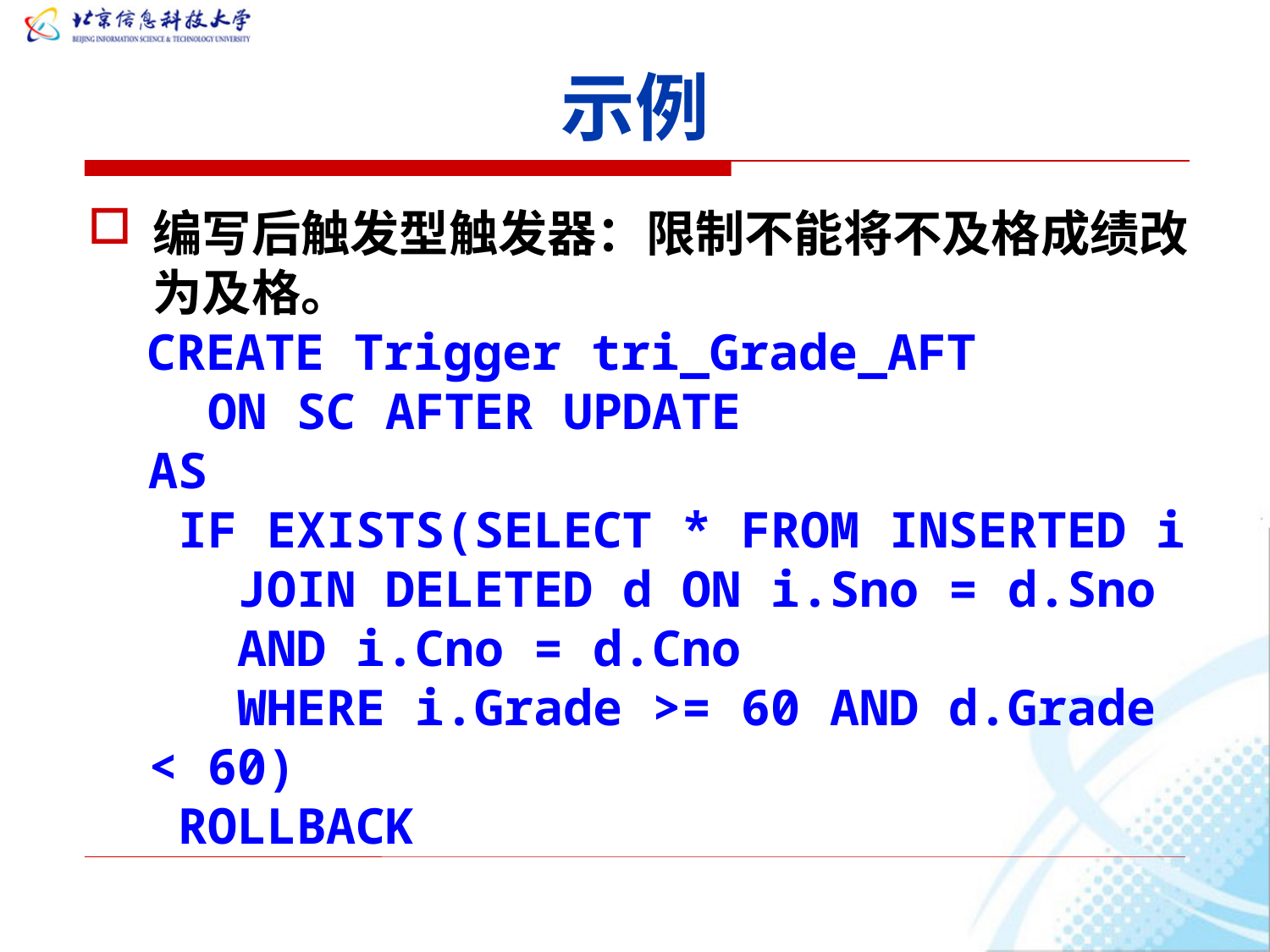

# 示例
编写后触发型触发器：限制不能将不及格成绩改为及格。
  CREATE Trigger tri_Grade_AFT
  ON SC AFTER UPDATE
AS
 IF EXISTS(SELECT * FROM INSERTED i
   JOIN DELETED d ON i.Sno = d.Sno
   AND i.Cno = d.Cno
   WHERE i.Grade >= 60 AND d.Grade < 60)
 ROLLBACK

9